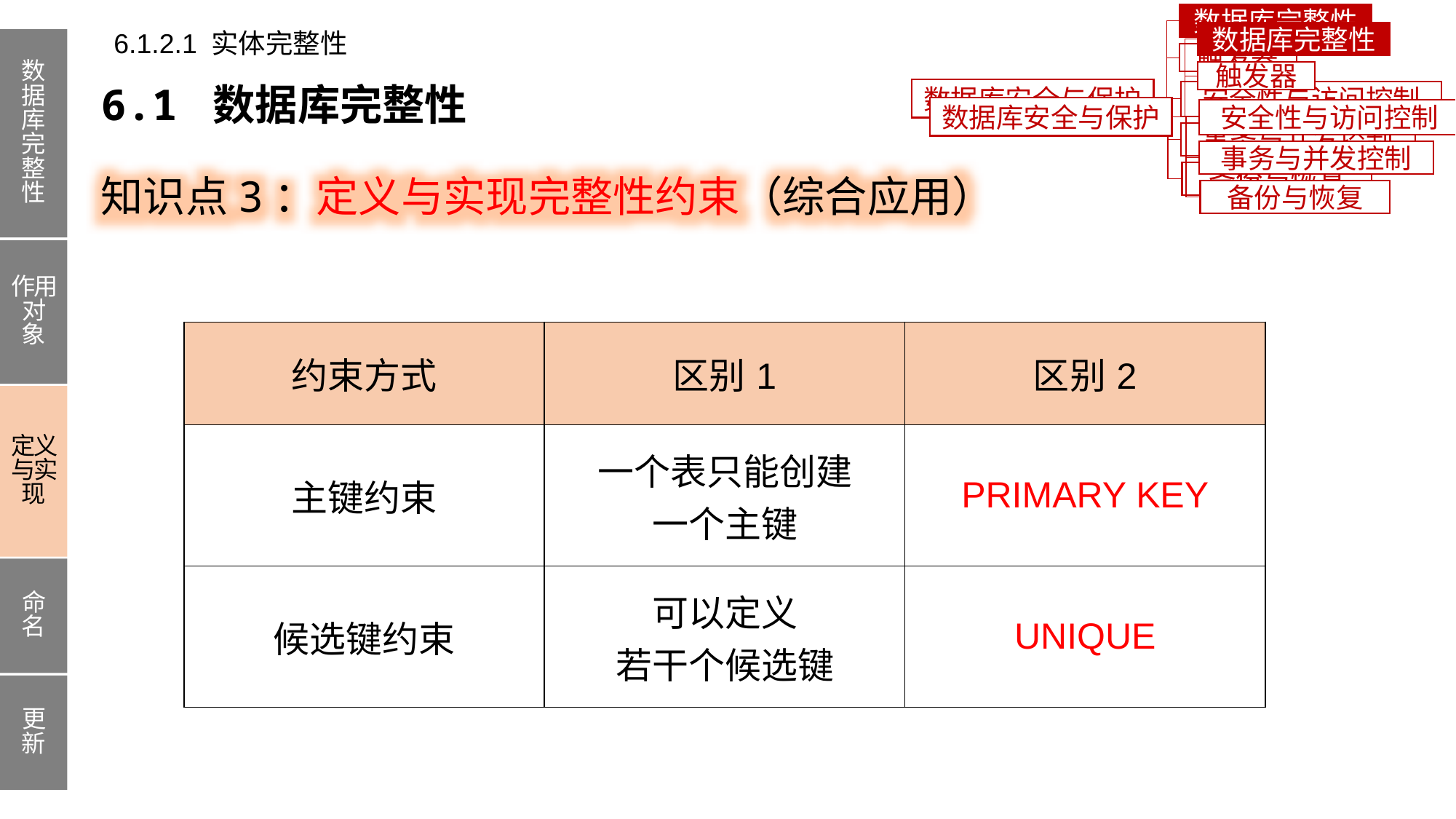

数据库完整性
6.1.2.1 实体完整性
数据库完整性
数据库完整性
作用对象
定义与实现
命名
更新
触发器
触发器
6.1 数据库完整性
数据库安全与保护
安全性与访问控制
数据库安全与保护
安全性与访问控制
事务与并发控制
知识点3：定义与实现完整性约束（综合应用）
事务与并发控制
备份与恢复
备份与恢复
| 约束方式 | 区别1 | 区别2 |
| --- | --- | --- |
| 主键约束 | 一个表只能创建 一个主键 | PRIMARY KEY |
| 候选键约束 | 可以定义 若干个候选键 | UNIQUE |